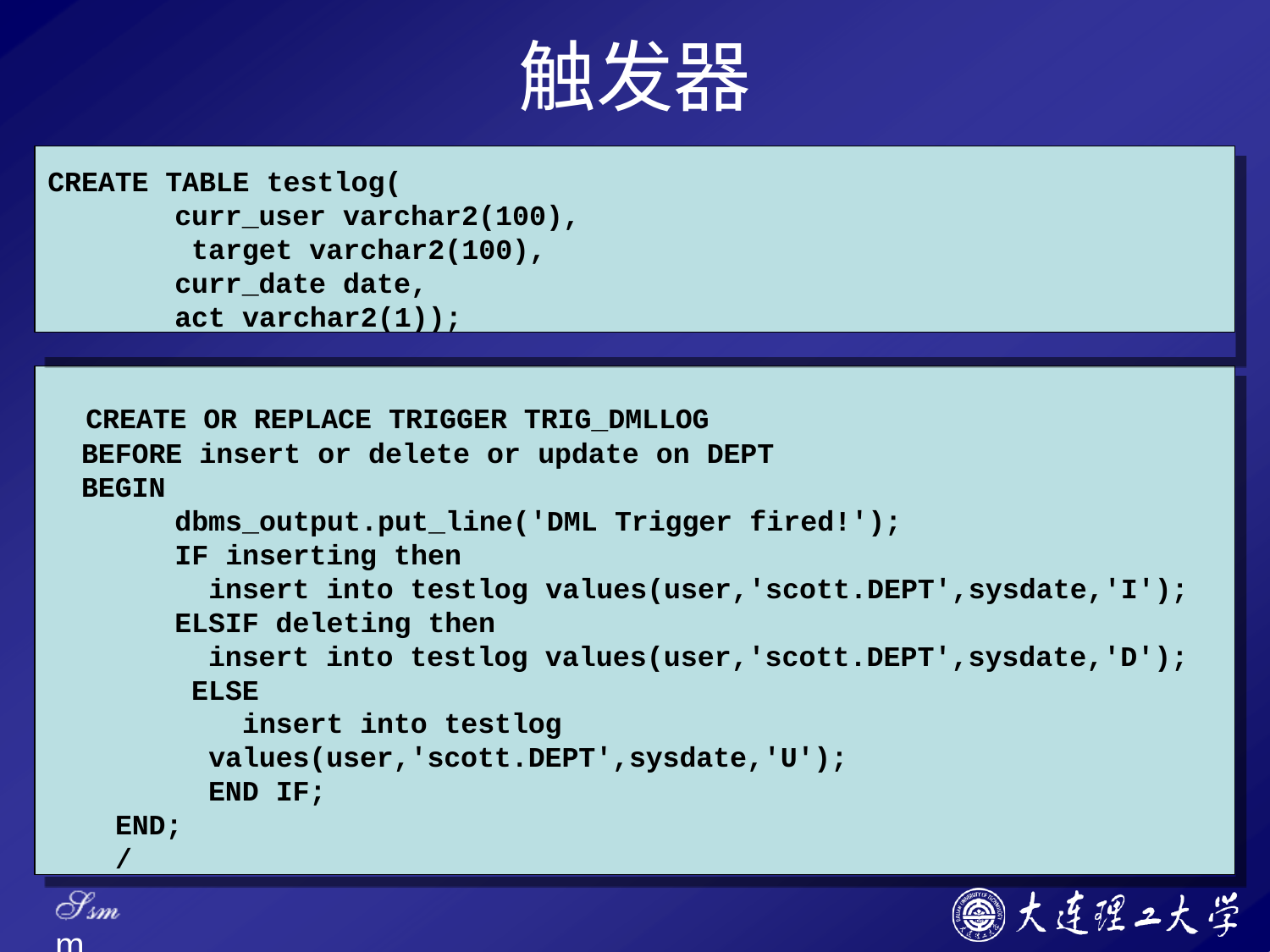

# 触发器
CREATE TABLE testlog(
curr_user varchar2(100),  target varchar2(100),  curr_date date,
act varchar2(1));

CREATE OR REPLACE TRIGGER TRIG_DMLLOG
BEFORE insert or delete or update on DEPT
BEGIN
dbms_output.put_line('DML Trigger fired!');
IF inserting then
insert into testlog values(user,'scott.DEPT',sysdate,'I');
ELSIF deleting then
insert into testlog values(user,'scott.DEPT',sysdate,'D');  ELSE
insert into testlog values(user,'scott.DEPT',sysdate,'U');
END IF;
END;
/

Ssm